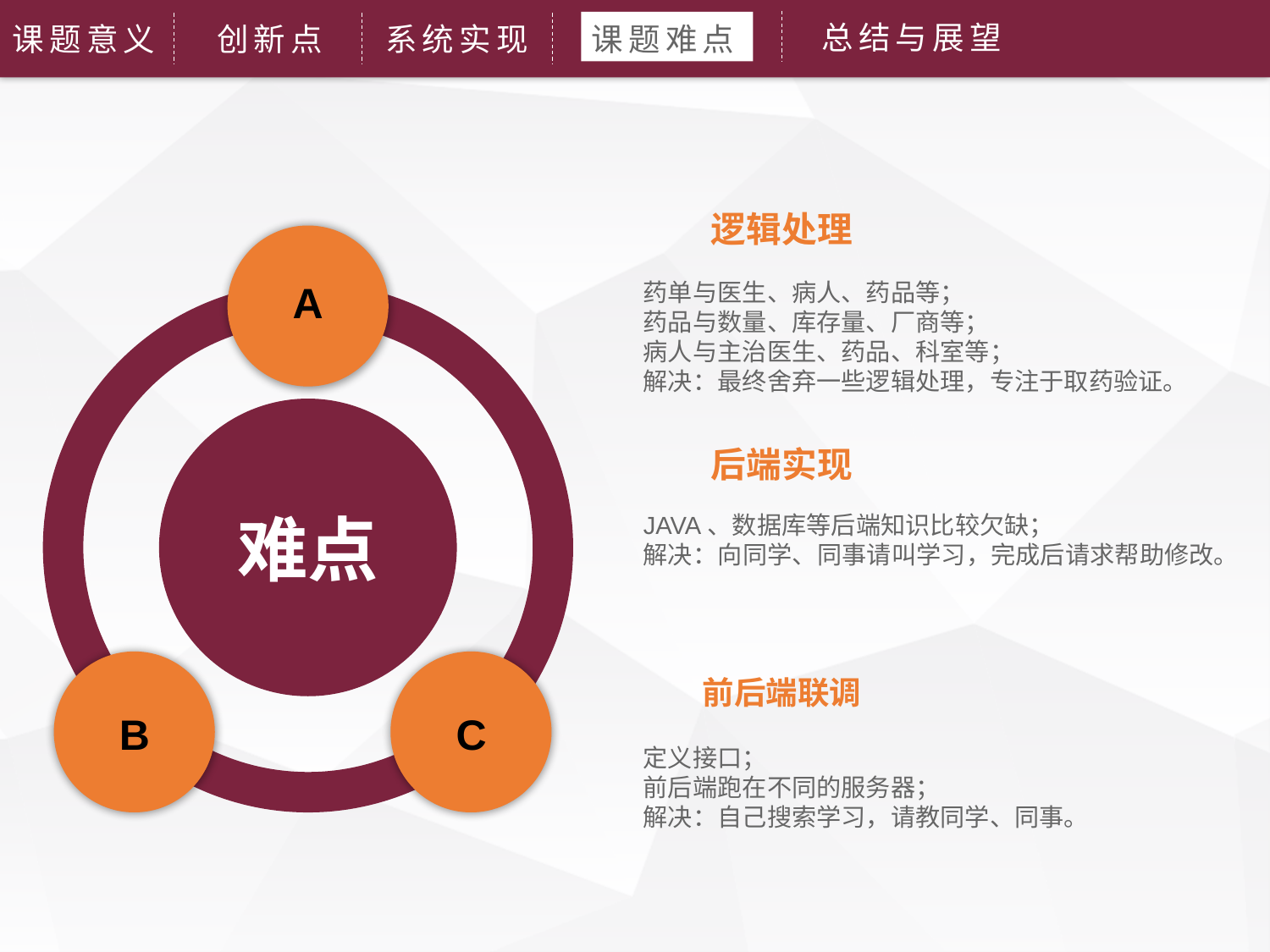

总结与展望
课题意义
创新点
系统实现
课题难点
逻辑处理

药单与医生、病人、药品等；
药品与数量、库存量、厂商等；
病人与主治医生、药品、科室等；
解决：最终舍弃一些逻辑处理，专注于取药验证。
A

难点
后端实现

JAVA、数据库等后端知识比较欠缺；
解决：向同学、同事请叫学习，完成后请求帮助修改。

前后端联调
B

C

定义接口；
前后端跑在不同的服务器；
解决：自己搜索学习，请教同学、同事。